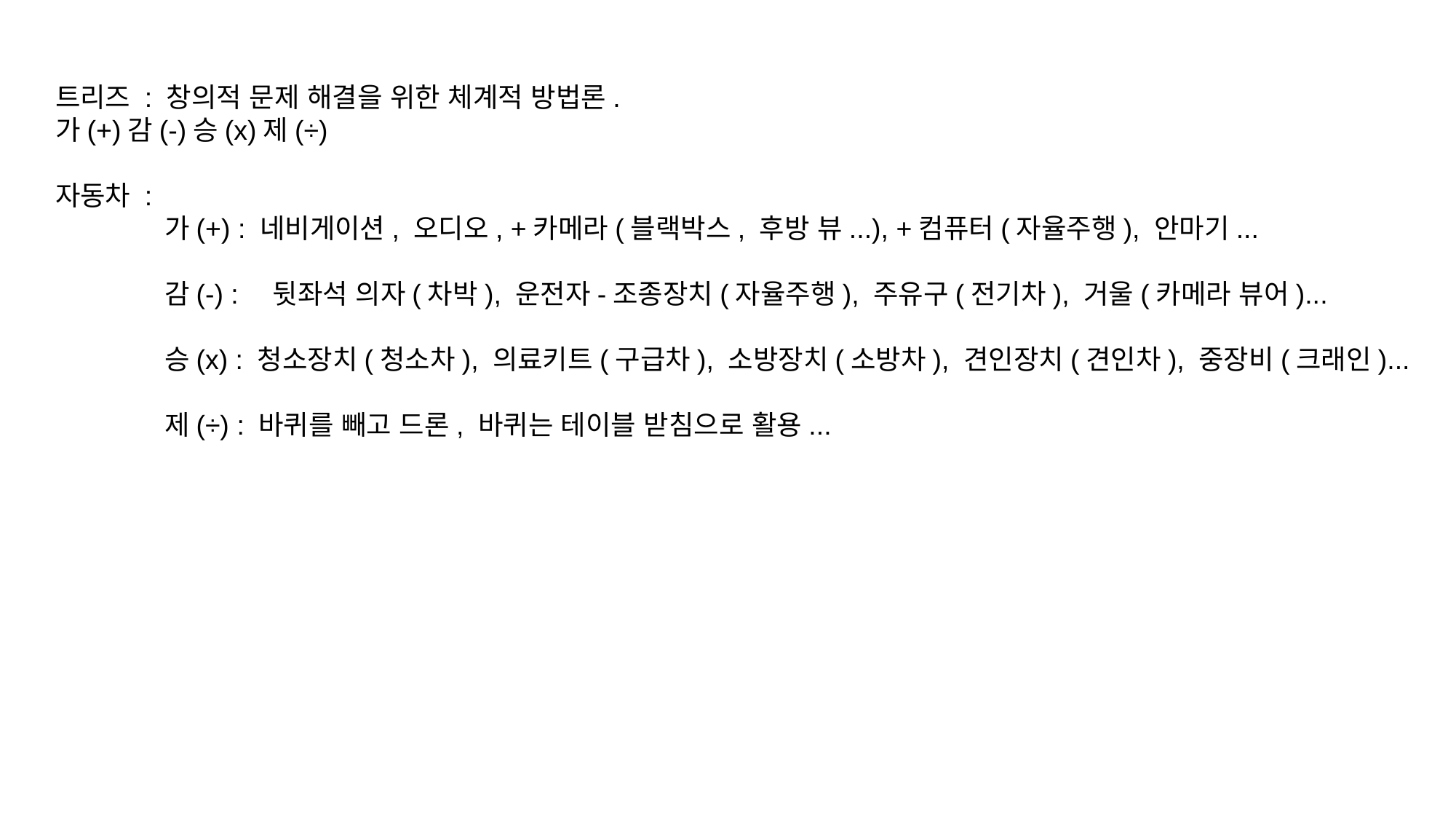

트리즈 : 창의적 문제 해결을 위한 체계적 방법론.
가(+)감(-)승(x)제(÷)

자동차 :
	가(+) : 네비게이션, 오디오, +카메라(블랙박스, 후방 뷰...), +컴퓨터(자율주행), 안마기...

	감(-) :　뒷좌석 의자(차박), 운전자-조종장치(자율주행), 주유구(전기차), 거울(카메라 뷰어)...

	승(x) : 청소장치(청소차), 의료키트(구급차), 소방장치(소방차), 견인장치(견인차), 중장비(크래인)...

	제(÷) : 바퀴를 빼고 드론, 바퀴는 테이블 받침으로 활용...